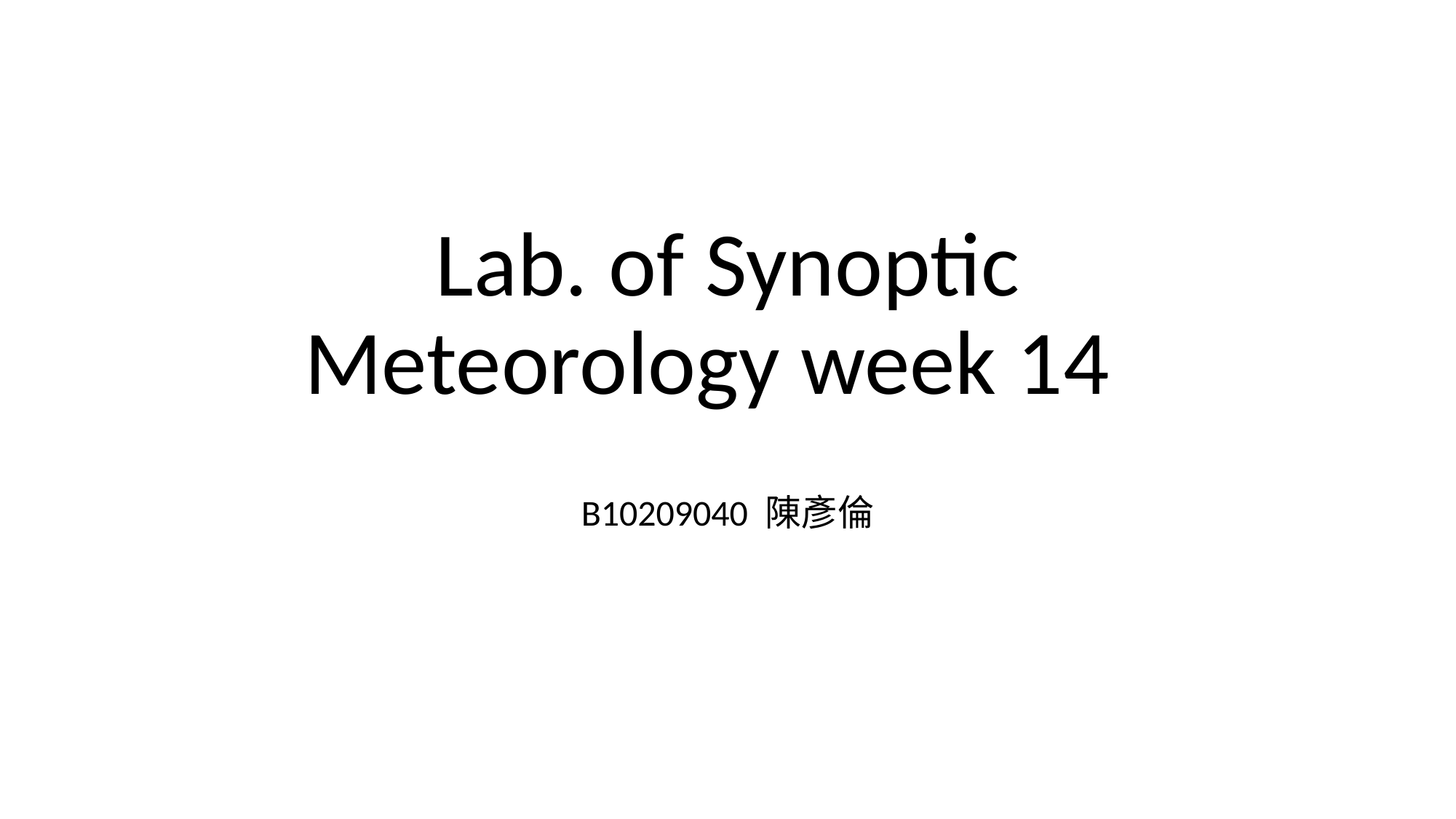

# Lab. of Synoptic Meteorology week 14

B10209040 陳彥倫